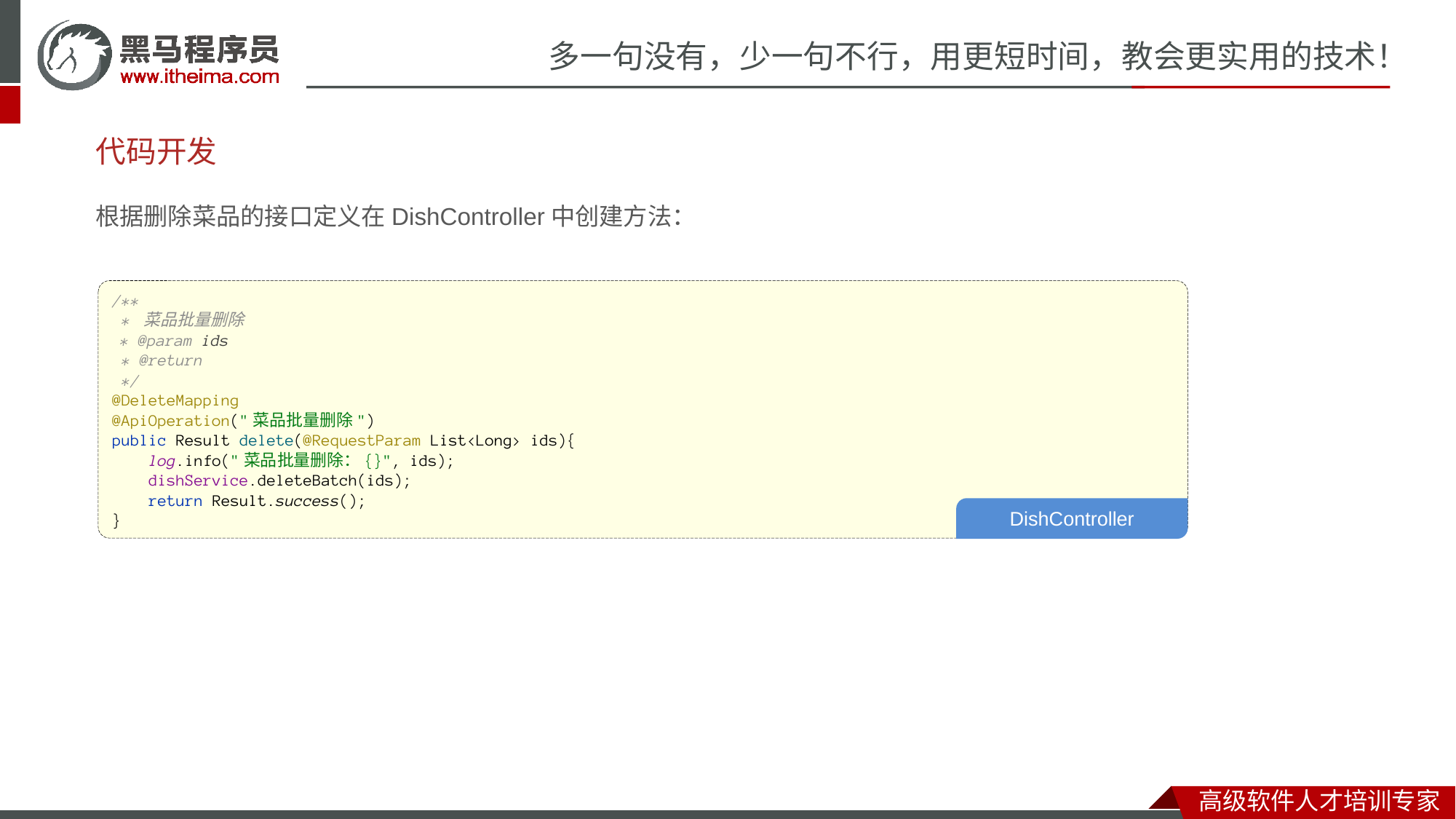

# 代码开发
根据删除菜品的接口定义在DishController中创建方法：
/**
 * 菜品批量删除
 * @param ids
 * @return
 */
@DeleteMapping
@ApiOperation("菜品批量删除")
public Result delete(@RequestParam List<Long> ids){
    log.info("菜品批量删除：{}", ids);
    dishService.deleteBatch(ids);
    return Result.success();
}
DishController